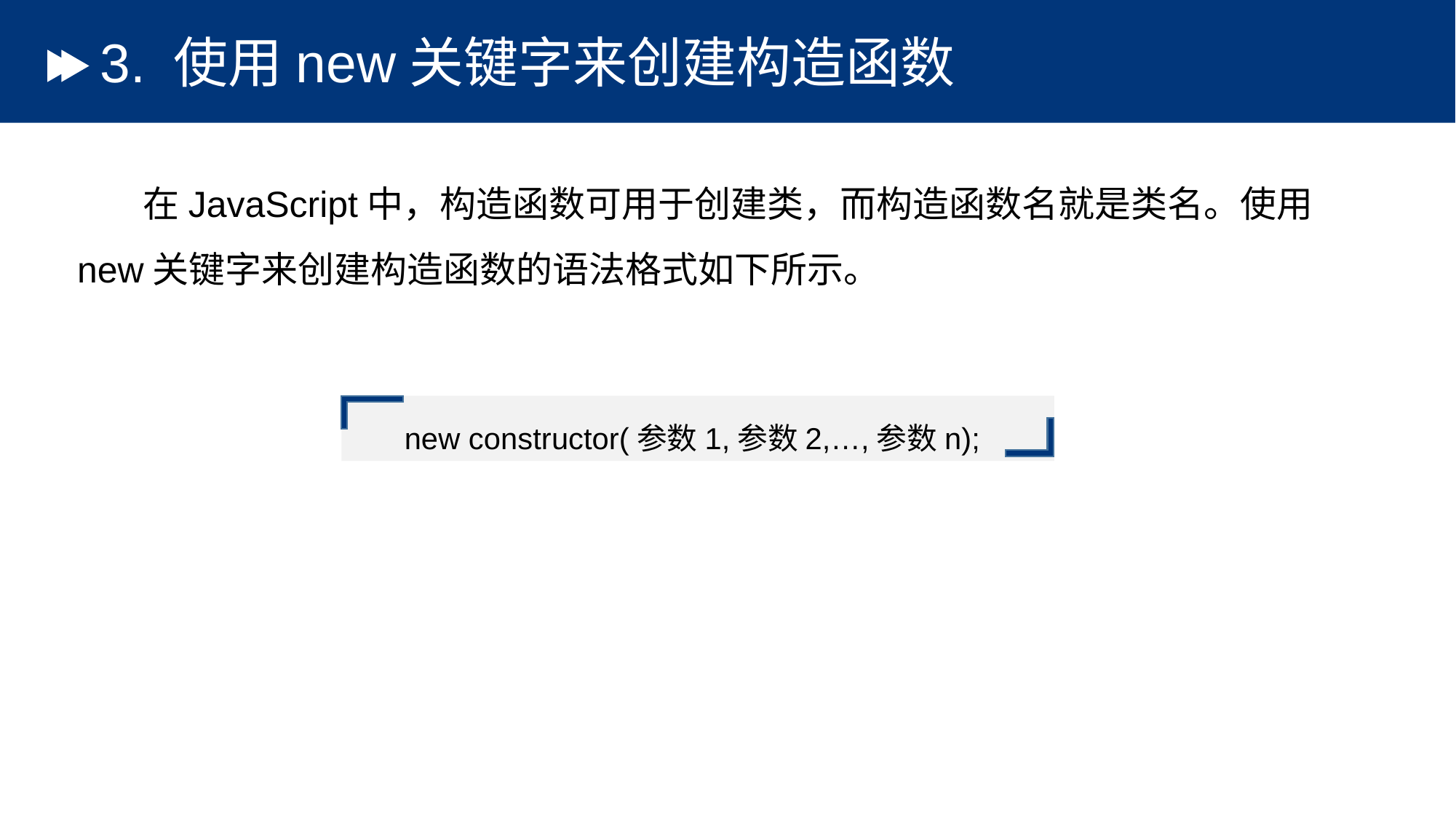

# 3. 使用new关键字来创建构造函数
       在JavaScript中，构造函数可用于创建类，而构造函数名就是类名。使用new关键字来创建构造函数的语法格式如下所示。

   new constructor(参数1,参数2,…,参数n);